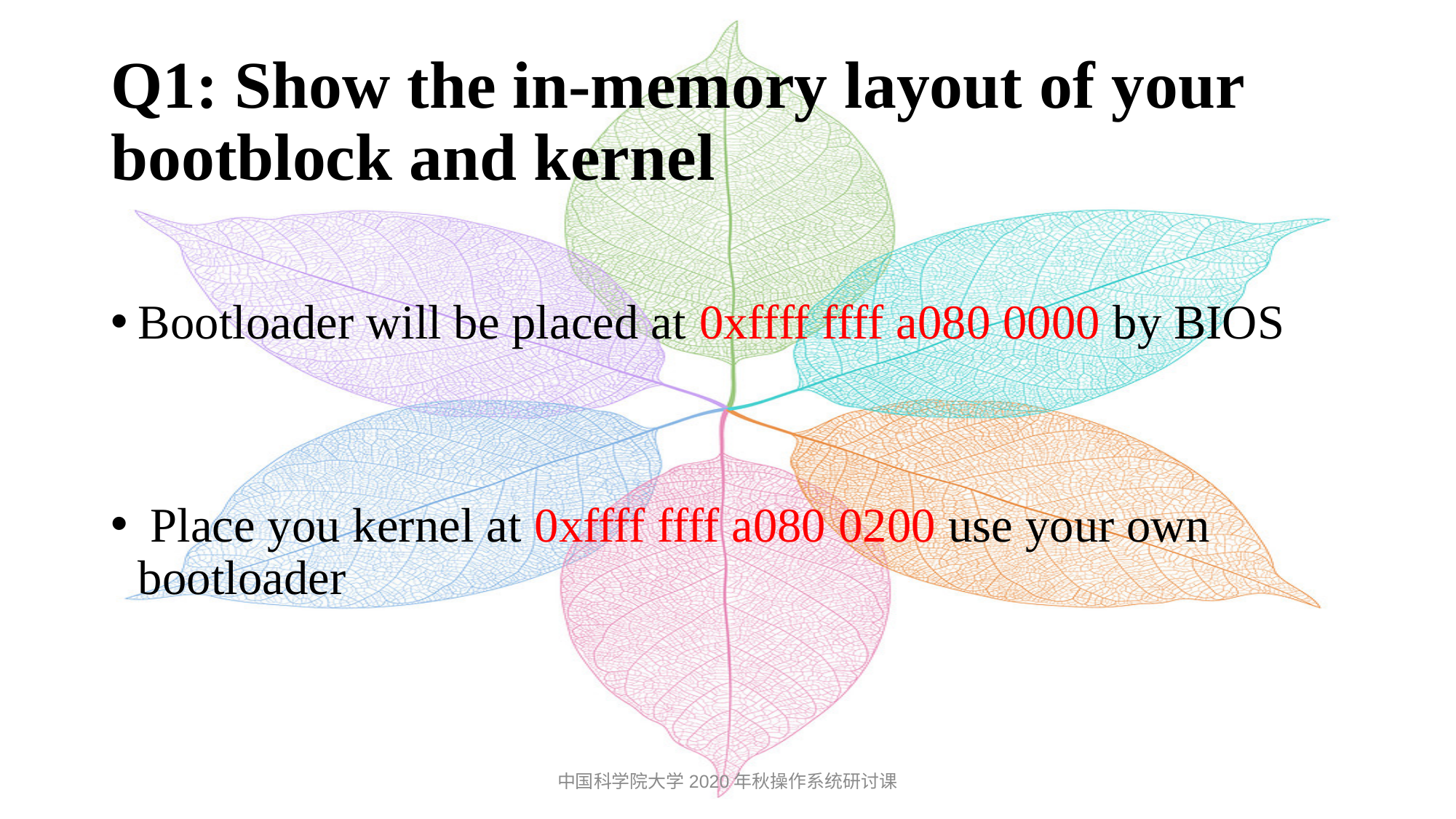

# Q1: Show the in-memory layout of your bootblock and kernel

Bootloader will be placed at 0xffff ffff a080 0000 by BIOS

 Place you kernel at 0xffff ffff a080 0200 use your own bootloader

中国科学院大学2020年秋操作系统研讨课